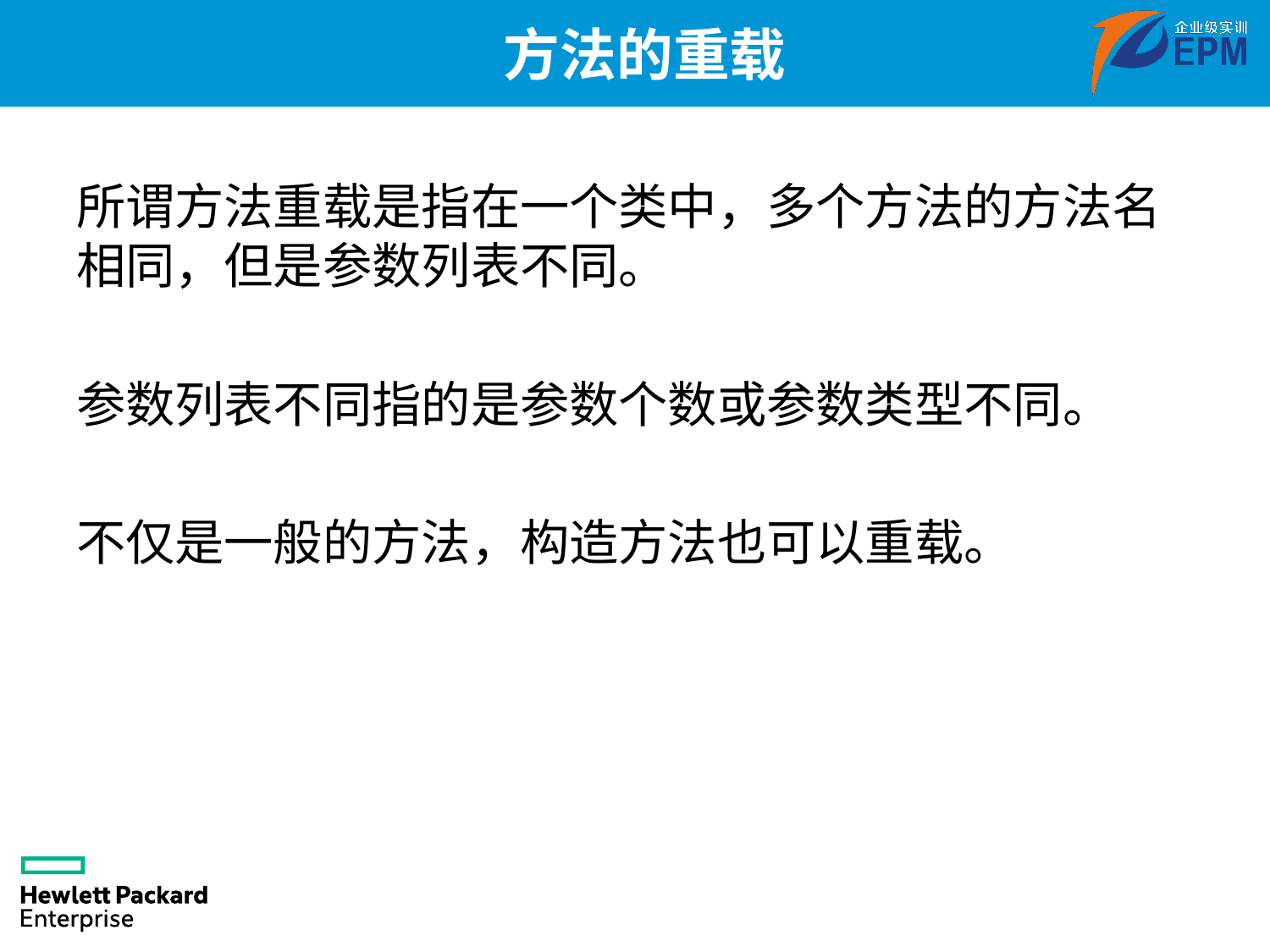

# 方法的重载
所谓方法重载是指在一个类中，多个方法的方法名相同，但是参数列表不同。

参数列表不同指的是参数个数或参数类型不同。

不仅是一般的方法，构造方法也可以重载。